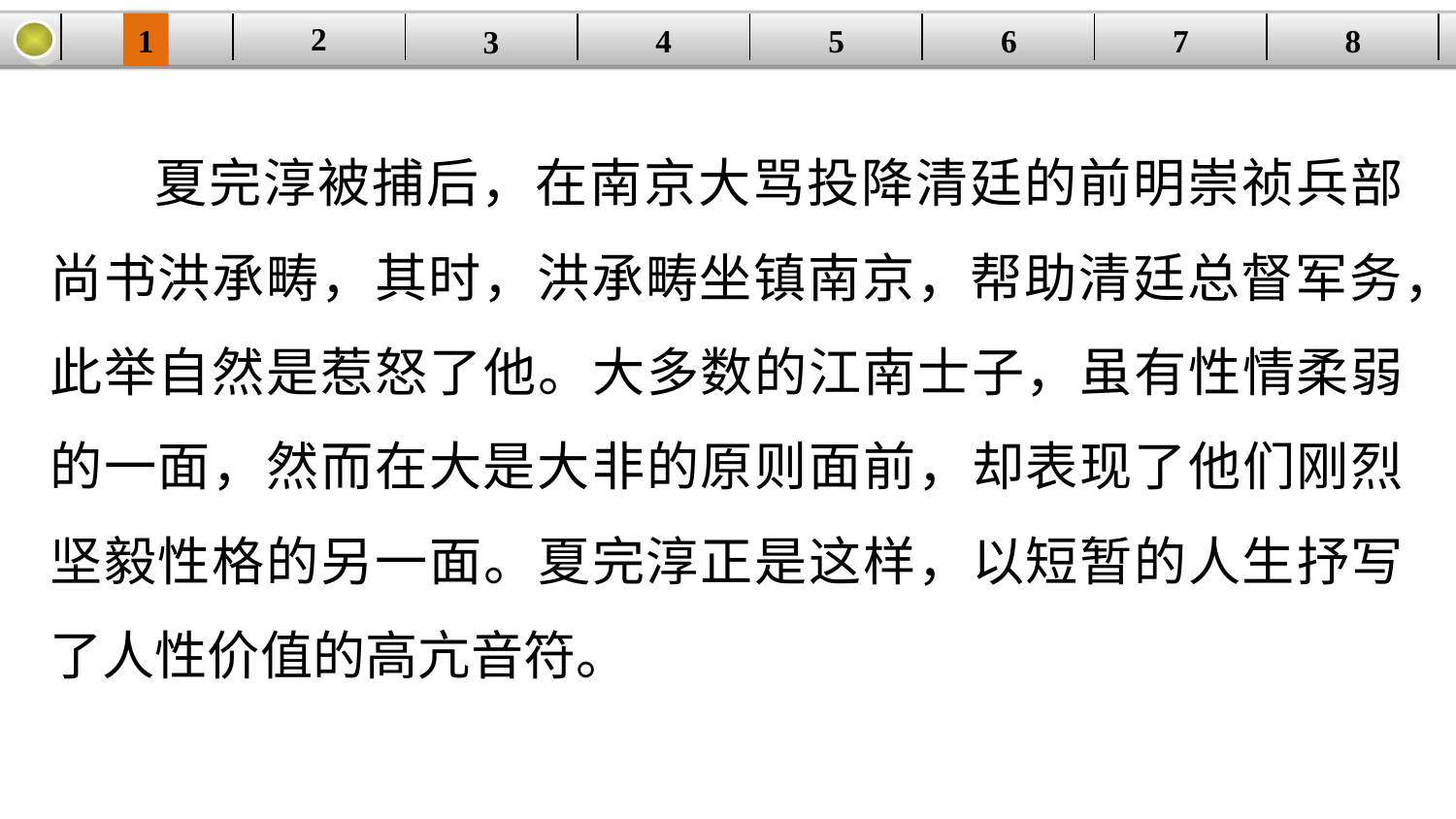

2
1
8
7
6
|  |  |  |  |  |  |  |  |
| --- | --- | --- | --- | --- | --- | --- | --- |
5
4
3

夏完淳被捕后，在南京大骂投降清廷的前明崇祯兵部尚书洪承畴，其时，洪承畴坐镇南京，帮助清廷总督军务，此举自然是惹怒了他。大多数的江南士子，虽有性情柔弱的一面，然而在大是大非的原则面前，却表现了他们刚烈坚毅性格的另一面。夏完淳正是这样，以短暂的人生抒写了人性价值的高亢音符。